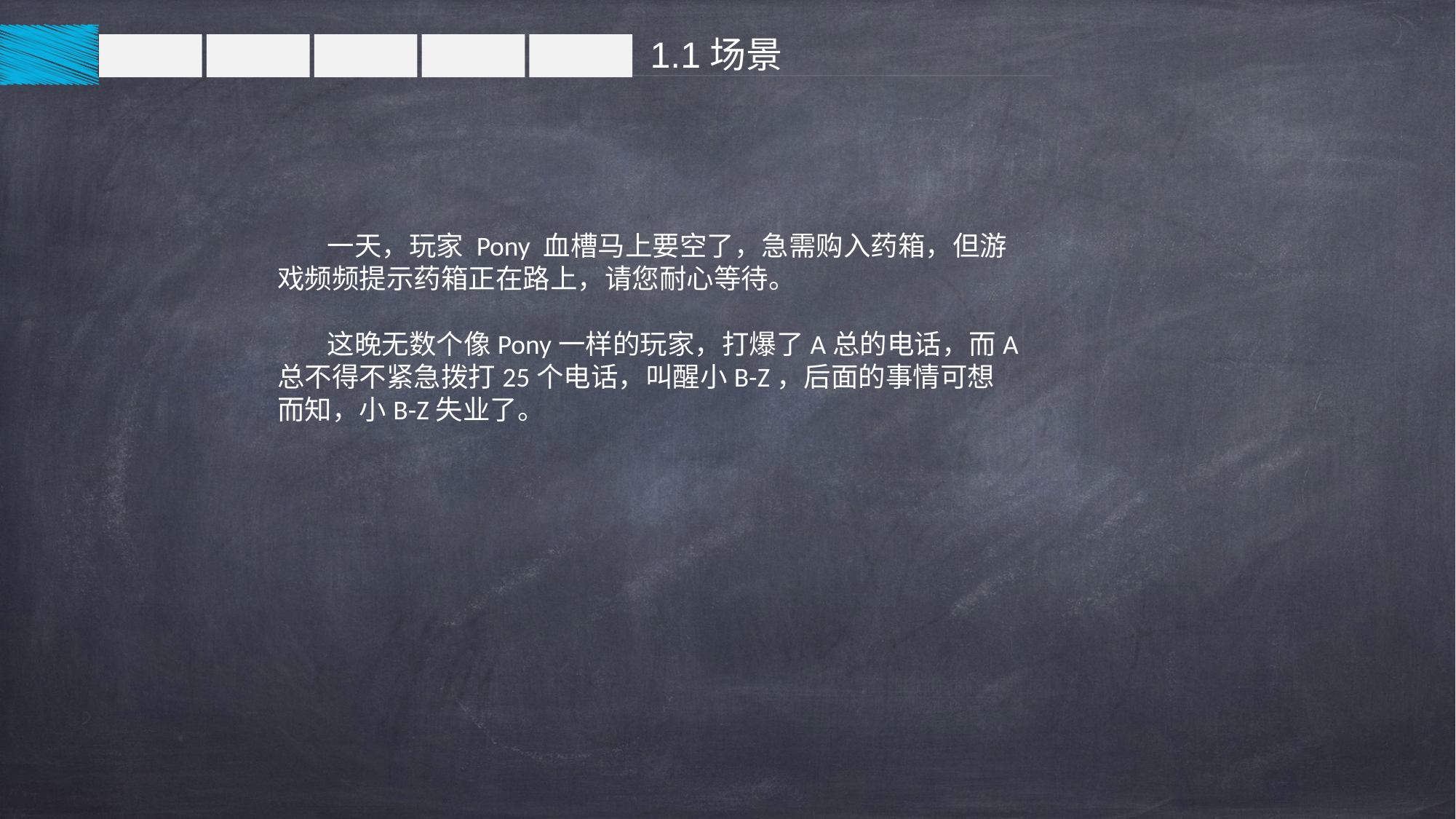

1.1场景

       一天，玩家 Pony 血槽马上要空了，急需购入药箱，但游戏频频提示药箱正在路上，请您耐心等待。

       这晚无数个像Pony一样的玩家，打爆了A总的电话，而A总不得不紧急拨打25个电话，叫醒小B-Z，后面的事情可想而知，小B-Z失业了。